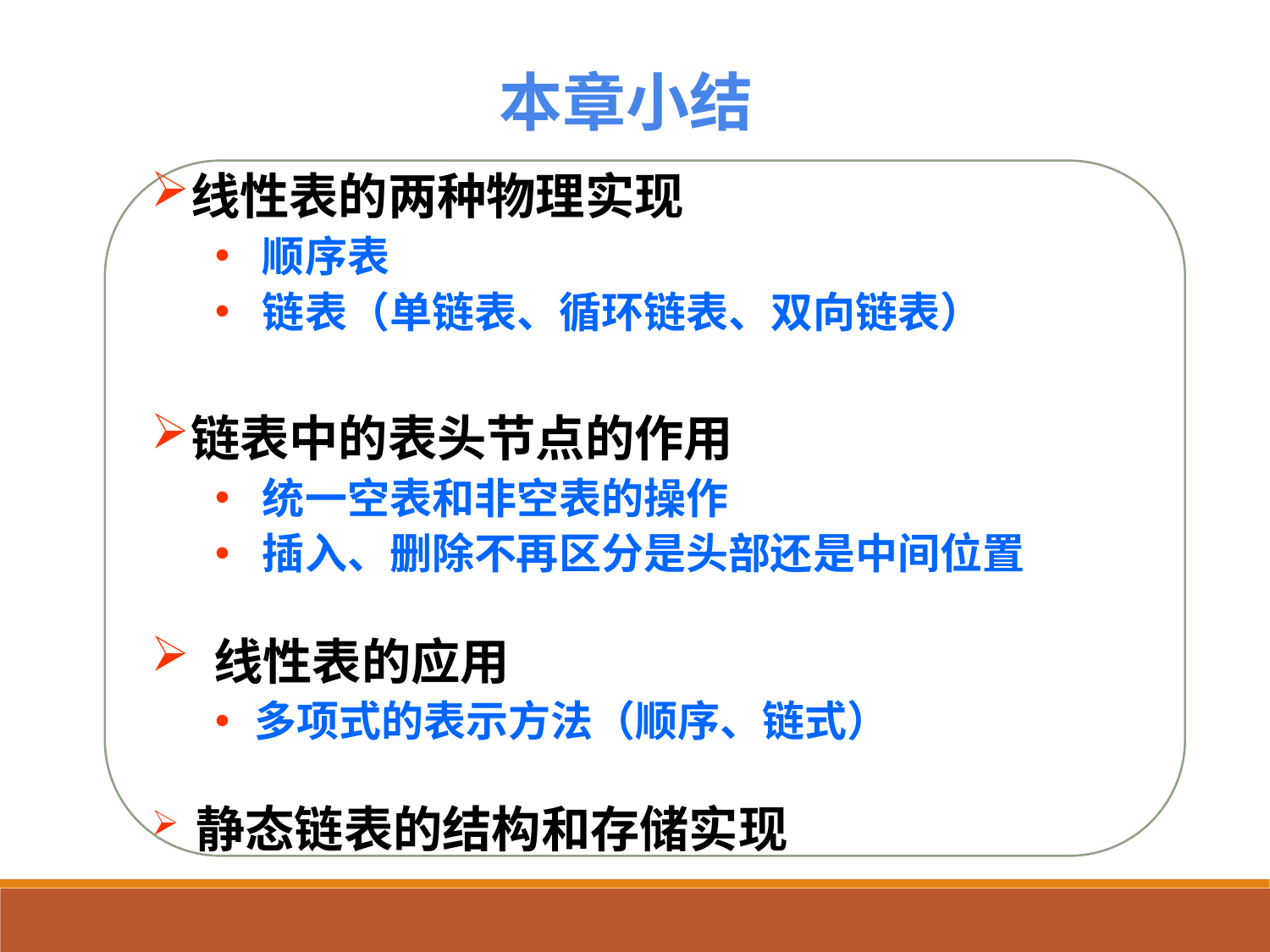

本章小结
线性表的两种物理实现
顺序表
链表（单链表、循环链表、双向链表）

链表中的表头节点的作用
统一空表和非空表的操作
插入、删除不再区分是头部还是中间位置

 线性表的应用
多项式的表示方法（顺序、链式）

 静态链表的结构和存储实现